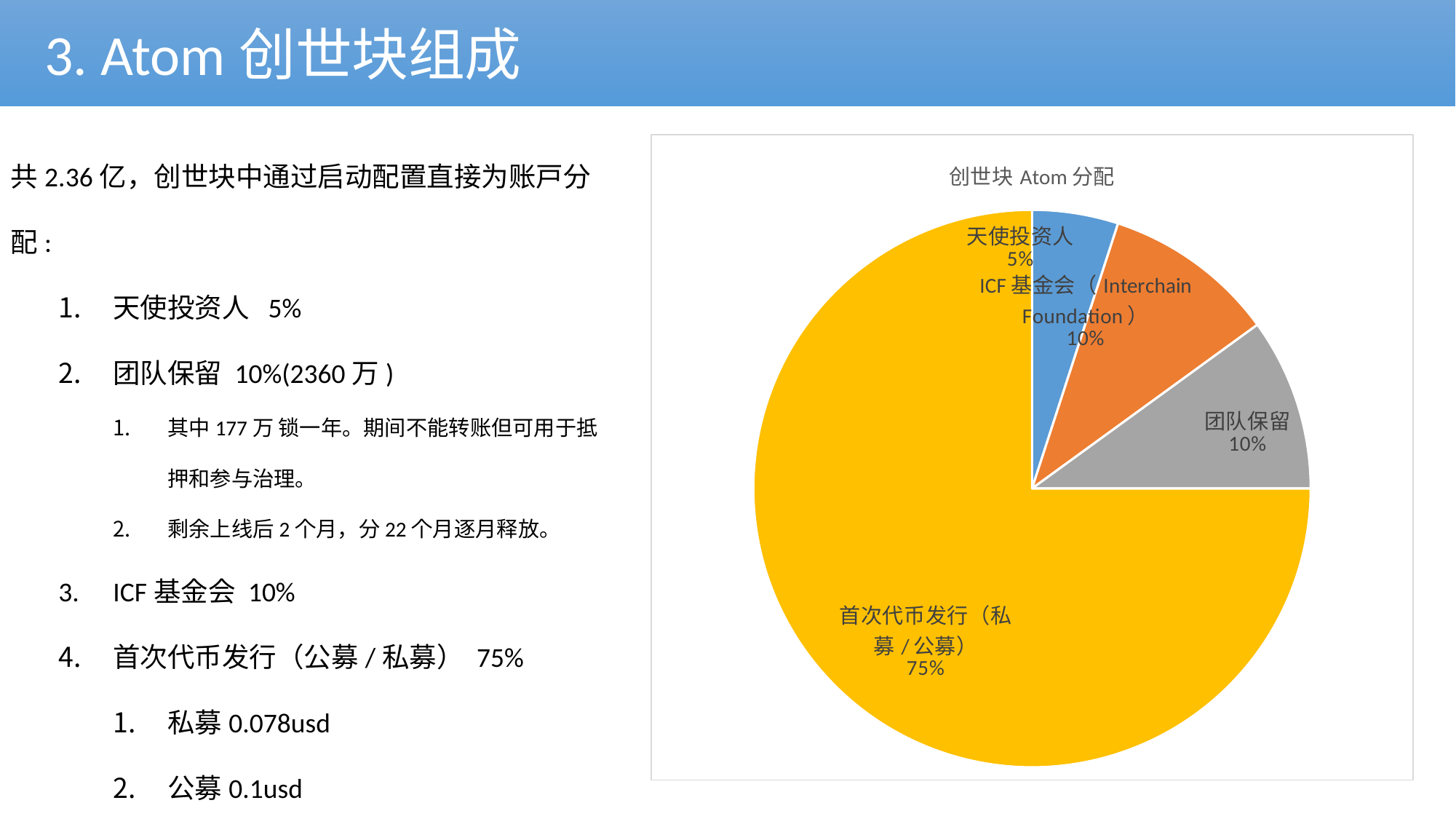

3. Atom创世块组成

共2.36亿，创世块中通过启动配置直接为账户分配:
天使投资人  5%
团队保留 10%(2360万)
其中177万 锁一年。期间不能转账但可用于抵押和参与治理。
剩余上线后2个月，分22个月逐月释放。
ICF基金会 10%
首次代币发行（公募/私募） 75%
私募0.078usd
公募0.1usd

### Chart: 创世块Atom分配

| Category |  |
|---|---|
| 天使投资人 | 0.05 |
| ICF基金会（Interchain Foundation） | 0.1 |
| 团队保留 | 0.1 |
| 首次代币发行（私募/公募） | 0.75 |